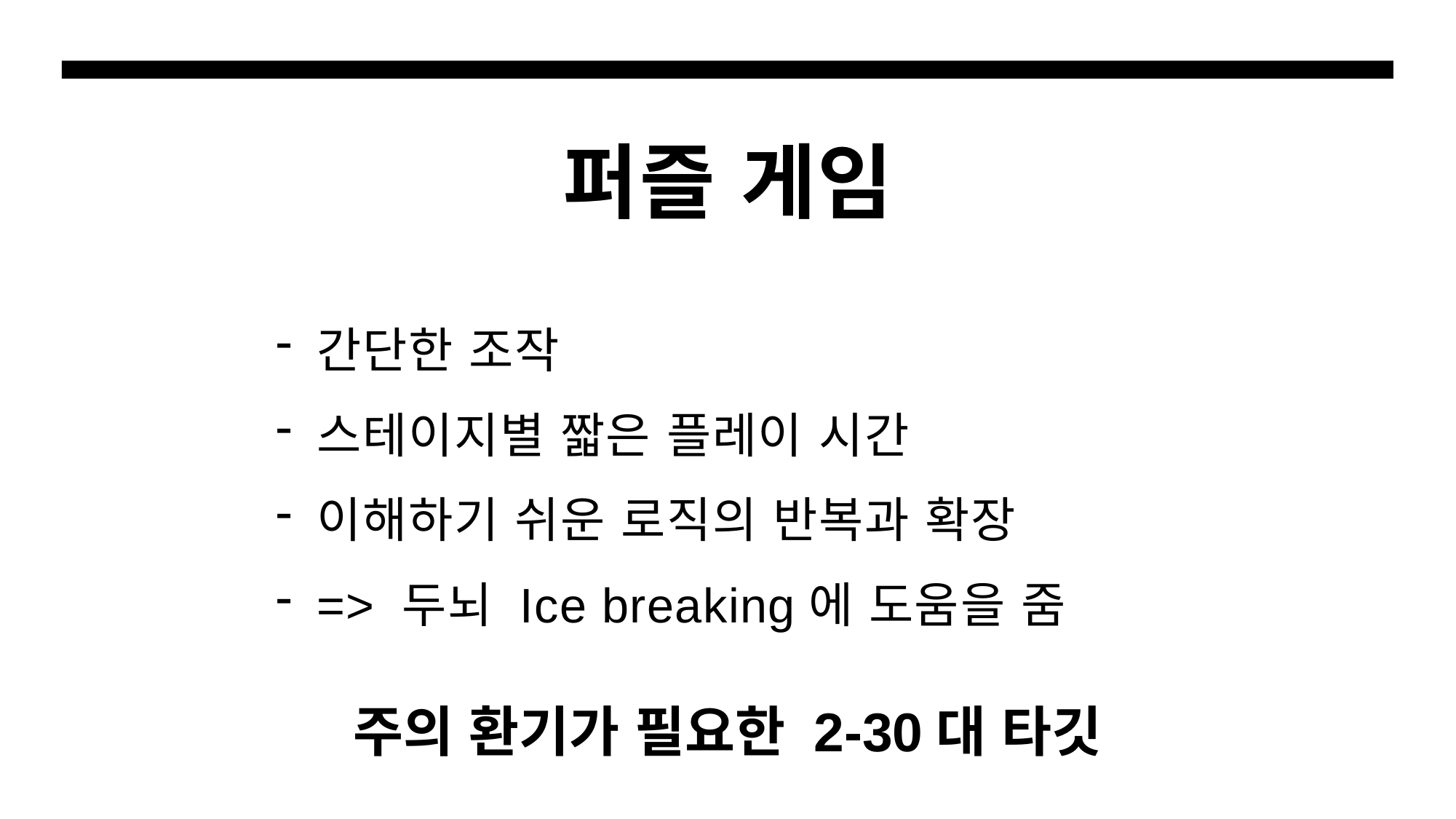

# 퍼즐 게임
간단한 조작
스테이지별 짧은 플레이 시간
이해하기 쉬운 로직의 반복과 확장
=> 두뇌 Ice breaking에 도움을 줌
주의 환기가 필요한 2-30대 타깃